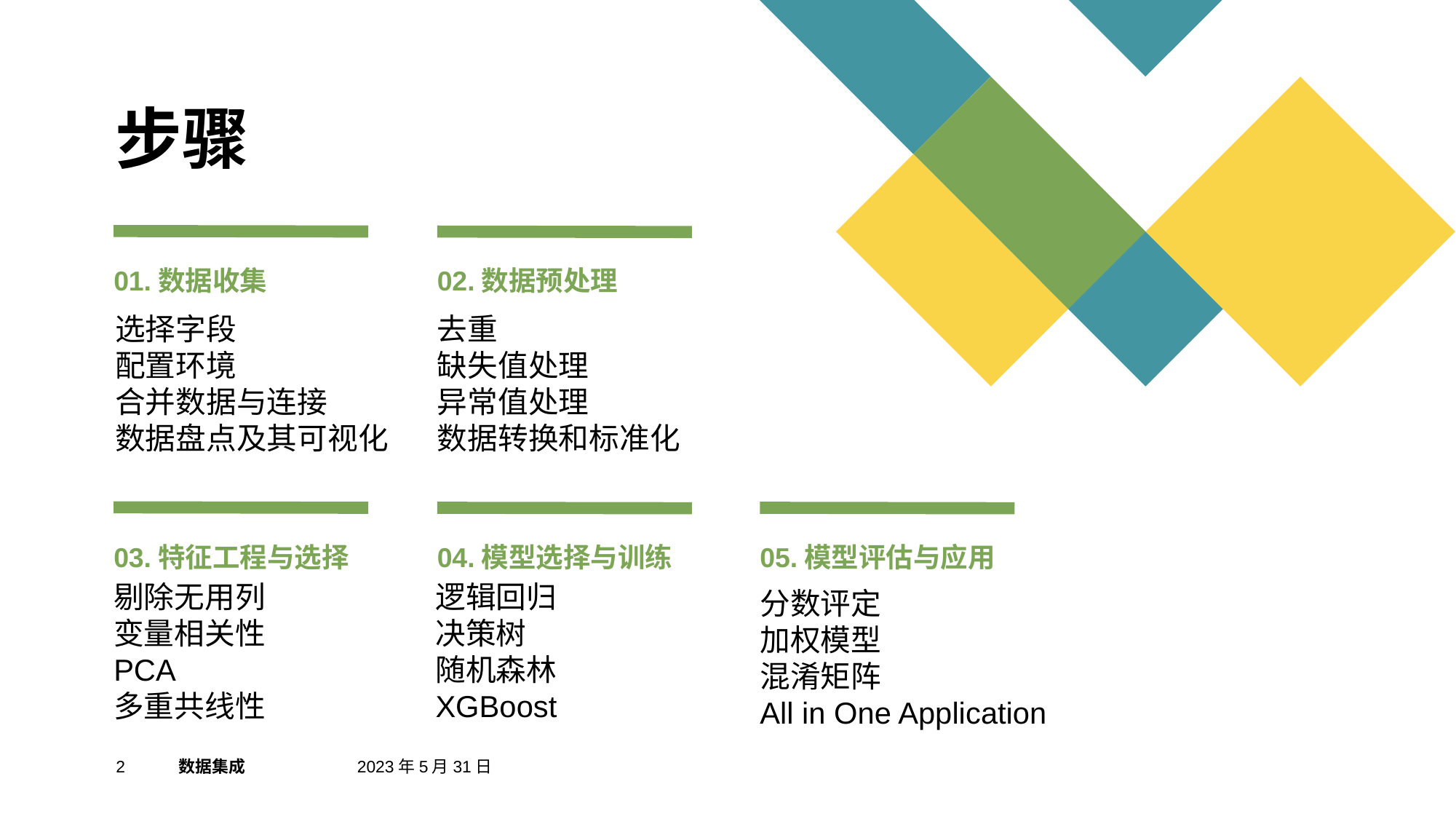

# 步骤
01.数据收集
02.数据预处理
去重
缺失值处理
异常值处理
数据转换和标准化
选择字段
配置环境
合并数据与连接
数据盘点及其可视化
03.特征工程与选择
04.模型选择与训练
05.模型评估与应用
逻辑回归
决策树
随机森林
XGBoost
剔除无用列
变量相关性
PCA
多重共线性
分数评定
加权模型
混淆矩阵
All in One Application
2
数据集成
2023年5月31日